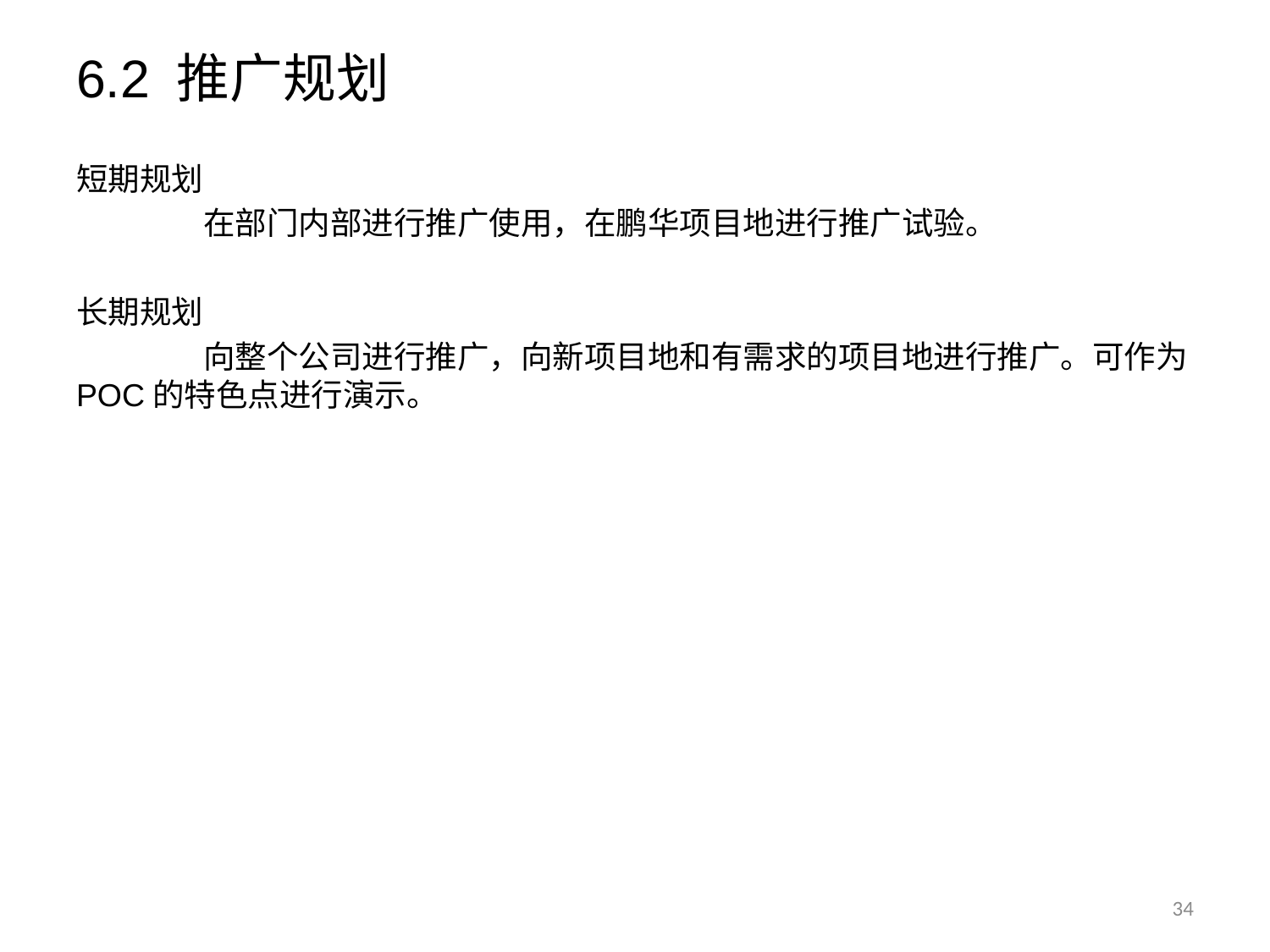

# 6.2 推广规划
短期规划
	在部门内部进行推广使用，在鹏华项目地进行推广试验。

长期规划
	向整个公司进行推广，向新项目地和有需求的项目地进行推广。可作为POC的特色点进行演示。

34